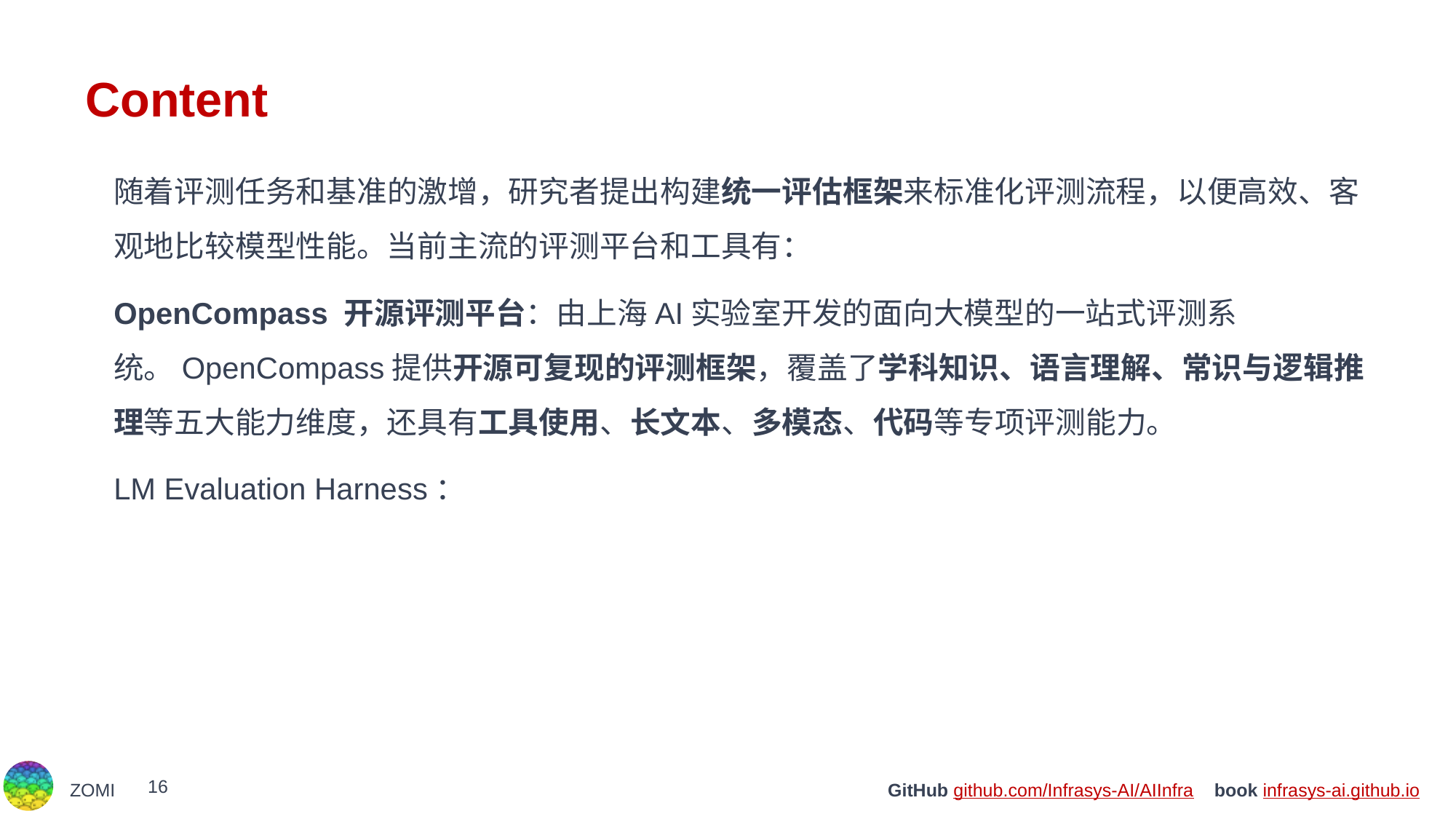

# Content
随着评测任务和基准的激增，研究者提出构建统一评估框架来标准化评测流程，以便高效、客观地比较模型性能。当前主流的评测平台和工具有：
OpenCompass 开源评测平台：由上海AI实验室开发的面向大模型的一站式评测系统。OpenCompass提供开源可复现的评测框架，覆盖了学科知识、语言理解、常识与逻辑推理等五大能力维度，还具有工具使用、长文本、多模态、代码等专项评测能力。
LM Evaluation Harness：